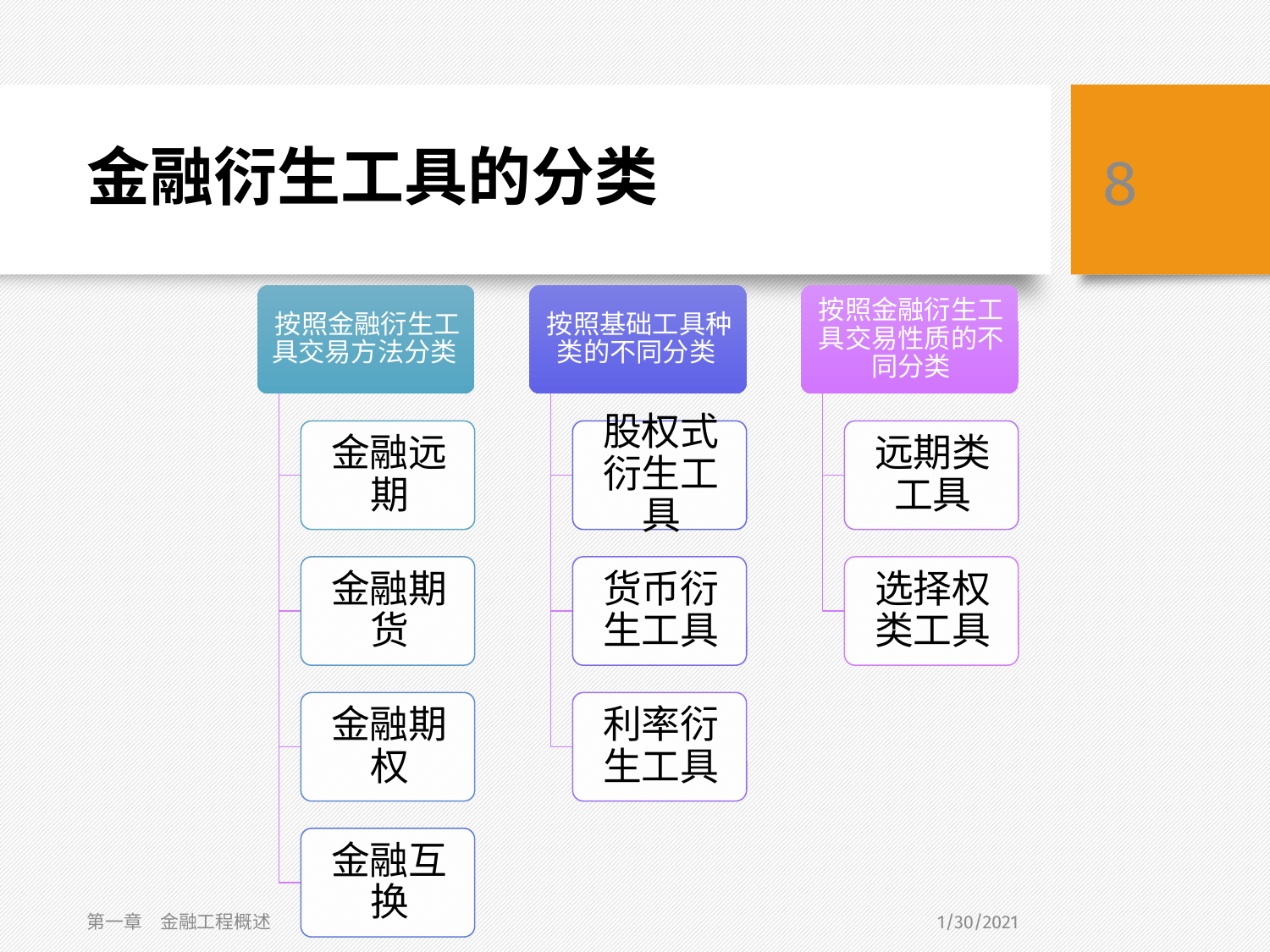

# 金融衍生工具的分类
8
按照金融衍生工具交易方法分类
金融远期
金融期货
金融期权
金融互换
按照基础工具种类的不同分类
股权式衍生工具
货币衍生工具
利率衍生工具
按照金融衍生工具交易性质的不同分类
远期类工具
选择权类工具
1/30/2021
第一章　金融工程概述